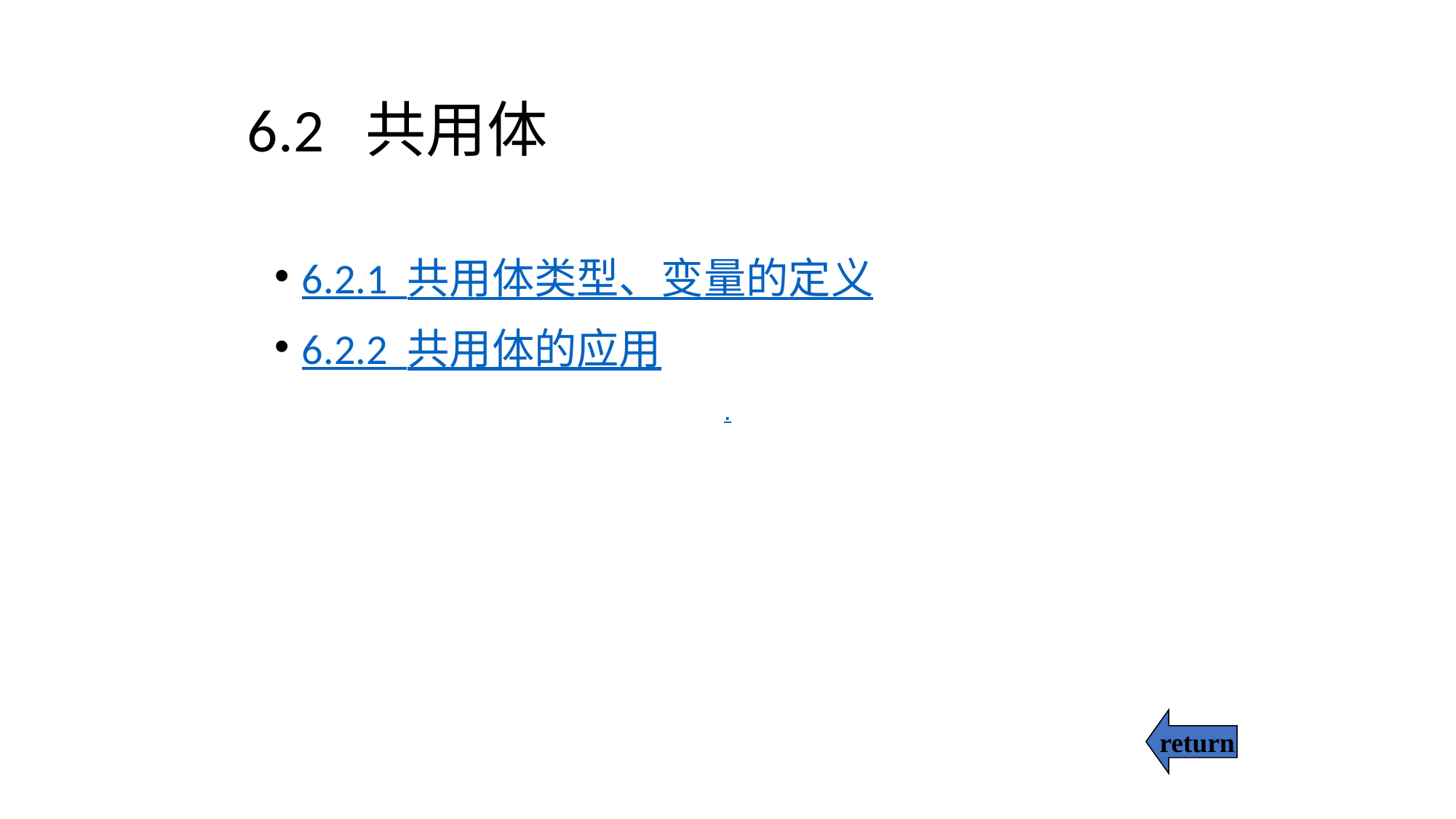

# 6.2  共用体
6.2.1  共用体类型、变量的定义
6.2.2  共用体的应用
.
return